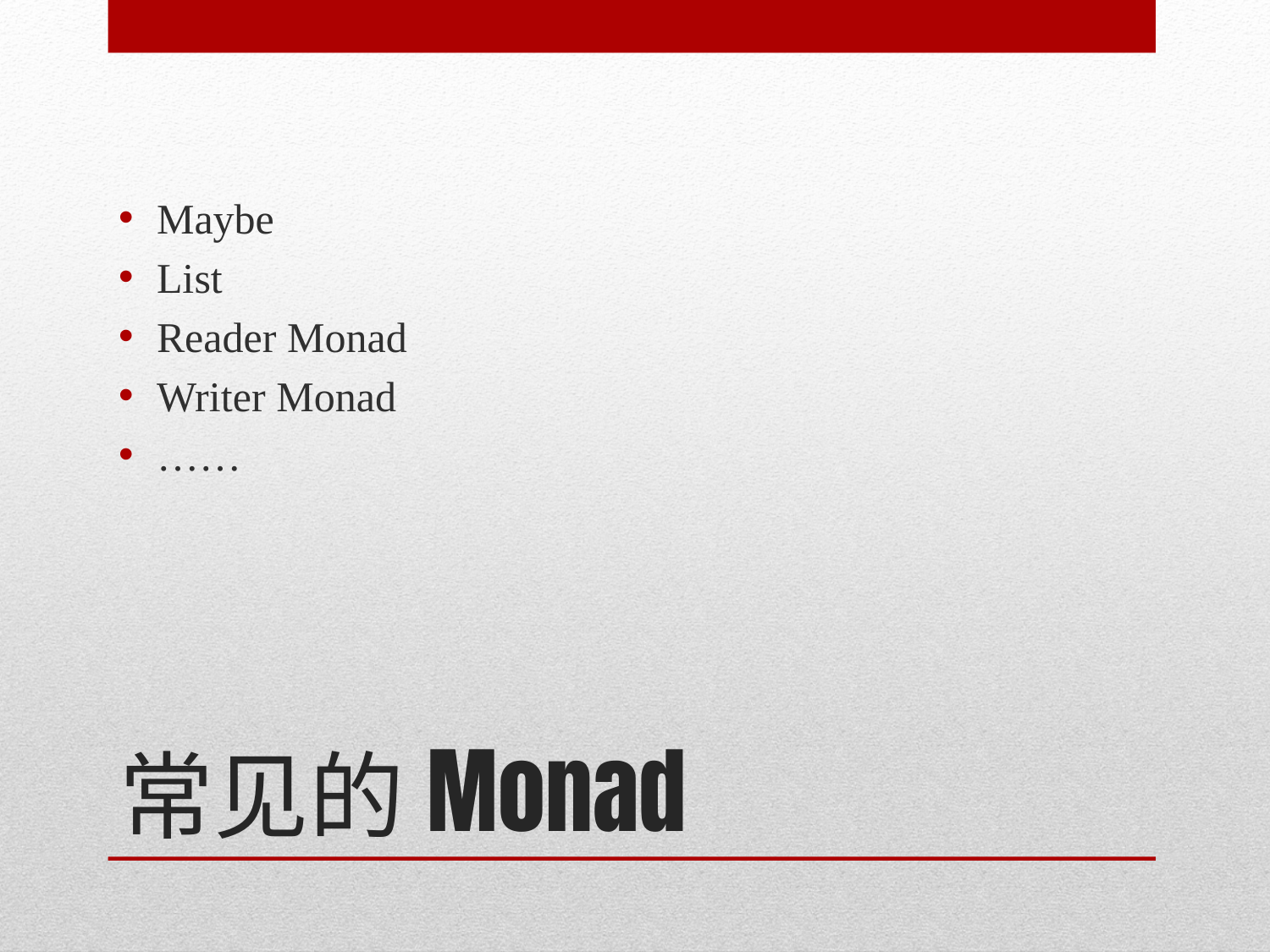

Maybe
List
Reader Monad
Writer Monad
……

# 常见的Monad